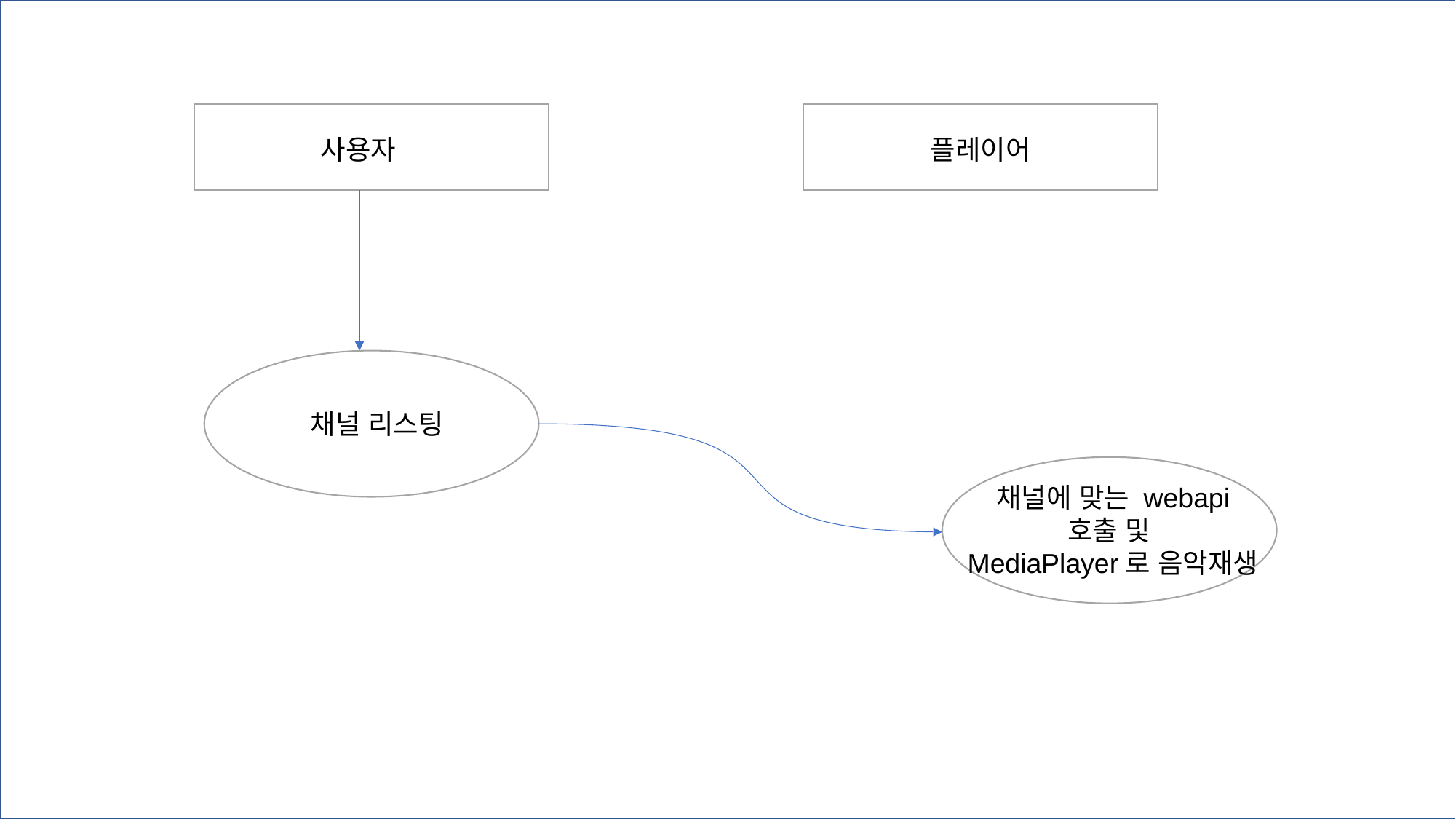

사용자
플레이어

채널 리스팅

채널에 맞는 webapi
호출 및
MediaPlayer로 음악재생